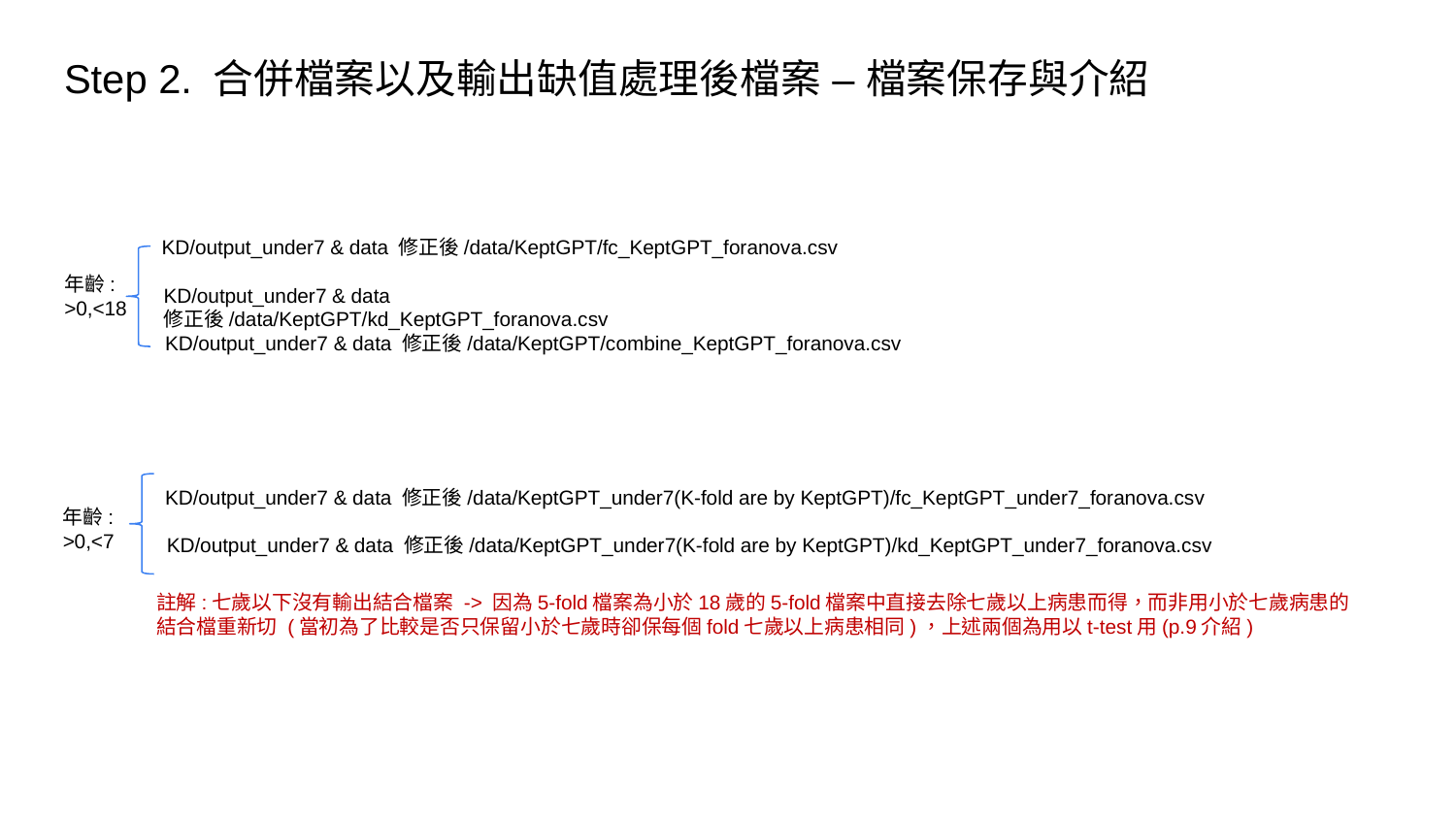

# Step 2. 合併檔案以及輸出缺值處理後檔案 – 檔案保存與介紹
KD/output_under7 & data 修正後/data/KeptGPT/fc_KeptGPT_foranova.csv

年齡:
>0,<18
KD/output_under7 & data 修正後/data/KeptGPT/kd_KeptGPT_foranova.csv
KD/output_under7 & data 修正後/data/KeptGPT/combine_KeptGPT_foranova.csv

KD/output_under7 & data 修正後/data/KeptGPT_under7(K-fold are by KeptGPT)/fc_KeptGPT_under7_foranova.csv
年齡:
>0,<7
KD/output_under7 & data 修正後/data/KeptGPT_under7(K-fold are by KeptGPT)/kd_KeptGPT_under7_foranova.csv
註解:七歲以下沒有輸出結合檔案 -> 因為5-fold檔案為小於18歲的5-fold檔案中直接去除七歲以上病患而得，而非用小於七歲病患的結合檔重新切 (當初為了比較是否只保留小於七歲時卻保每個fold七歲以上病患相同)，上述兩個為用以t-test用(p.9介紹)